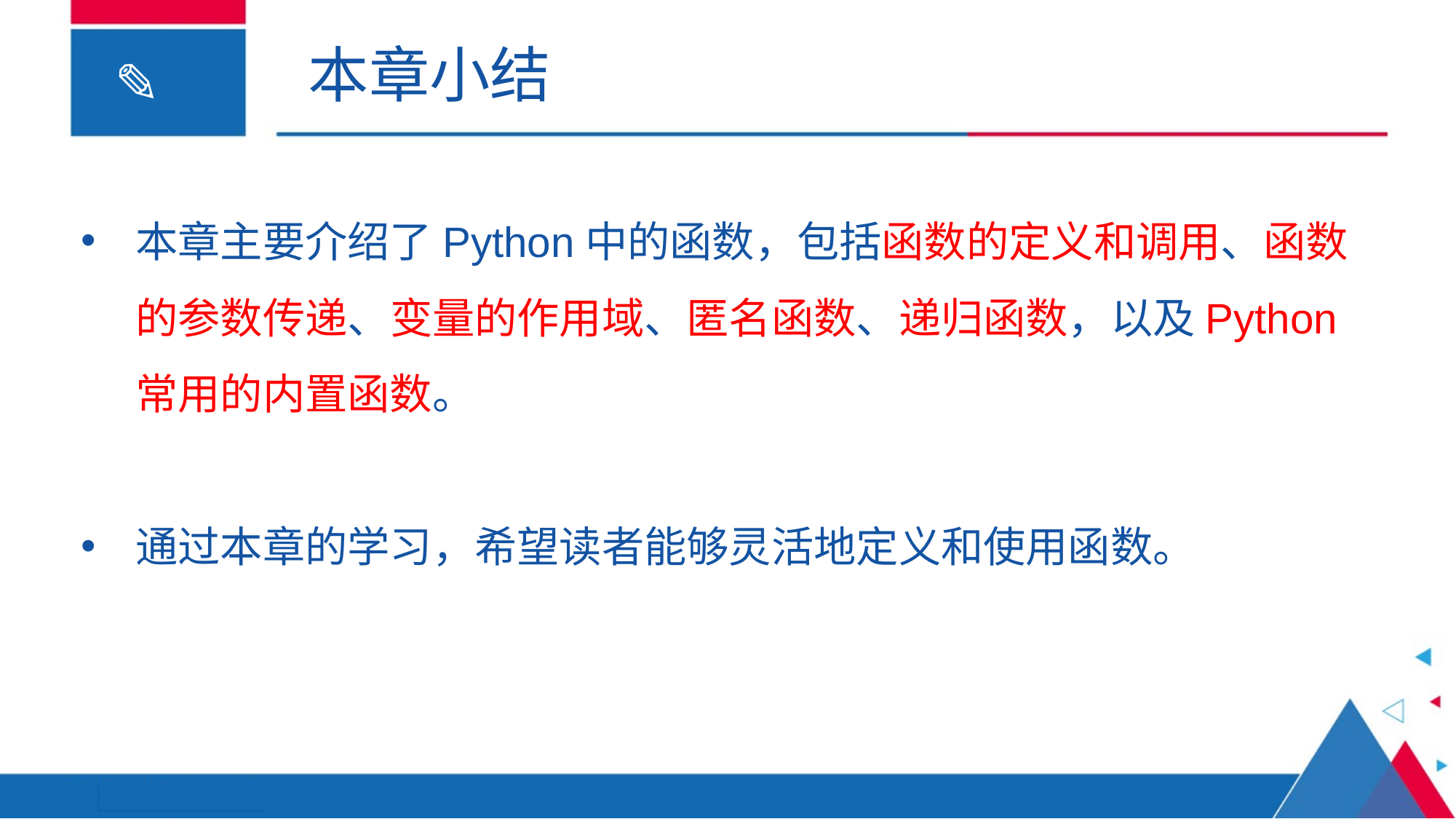

本章小结
本章主要介绍了Python中的函数，包括函数的定义和调用、函数的参数传递、变量的作用域、匿名函数、递归函数，以及Python常用的内置函数。

通过本章的学习，希望读者能够灵活地定义和使用函数。